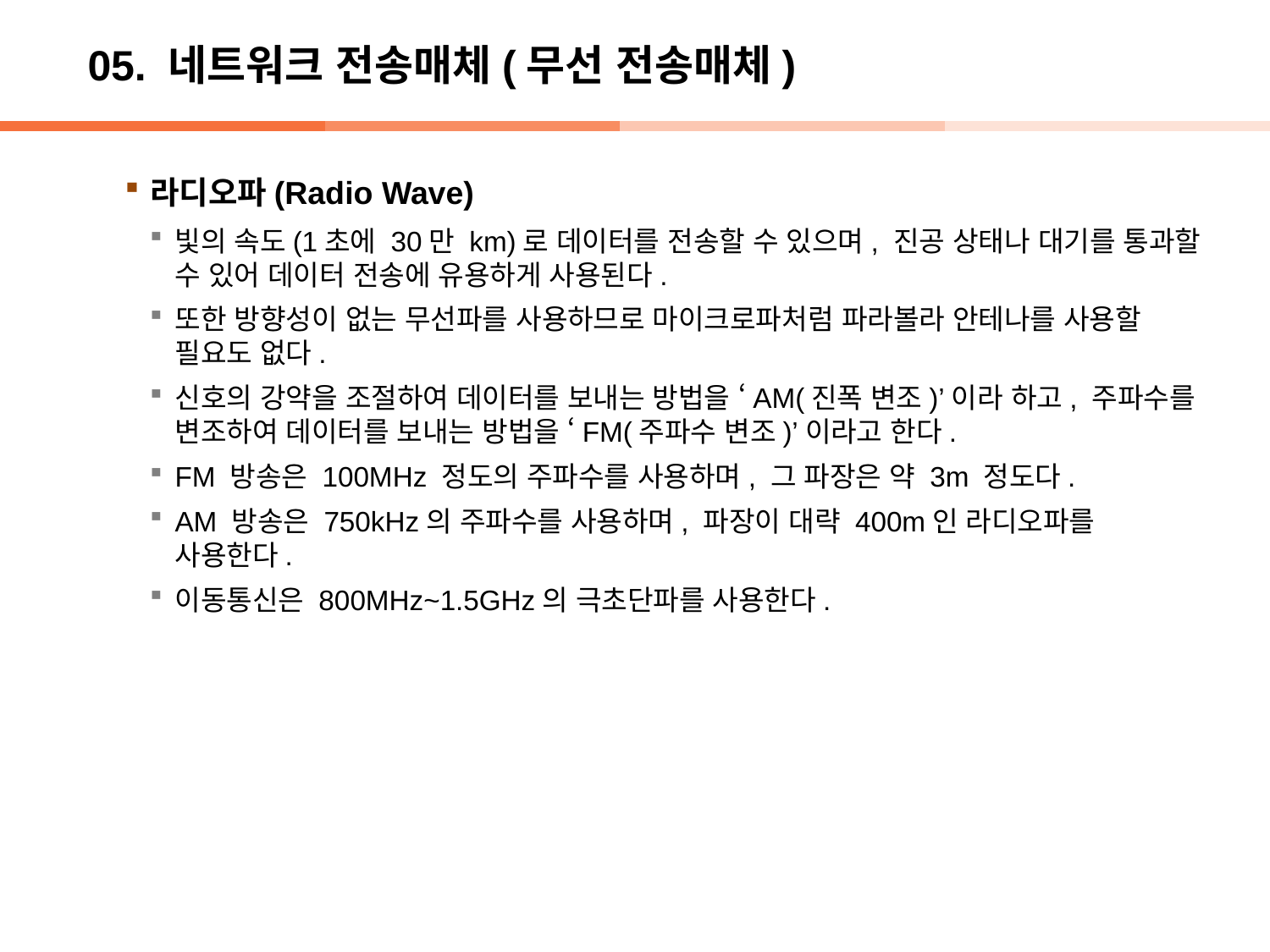

# 05. 네트워크 전송매체(무선 전송매체)
라디오파(Radio Wave)
빛의 속도(1초에 30만 km)로 데이터를 전송할 수 있으며, 진공 상태나 대기를 통과할 수 있어 데이터 전송에 유용하게 사용된다.
또한 방향성이 없는 무선파를 사용하므로 마이크로파처럼 파라볼라 안테나를 사용할 필요도 없다.
신호의 강약을 조절하여 데이터를 보내는 방법을 ‘AM(진폭 변조)’이라 하고, 주파수를 변조하여 데이터를 보내는 방법을 ‘FM(주파수 변조)’이라고 한다.
FM 방송은 100MHz 정도의 주파수를 사용하며, 그 파장은 약 3m 정도다.
AM 방송은 750kHz의 주파수를 사용하며, 파장이 대략 400m인 라디오파를 사용한다.
이동통신은 800MHz~1.5GHz의 극초단파를 사용한다.